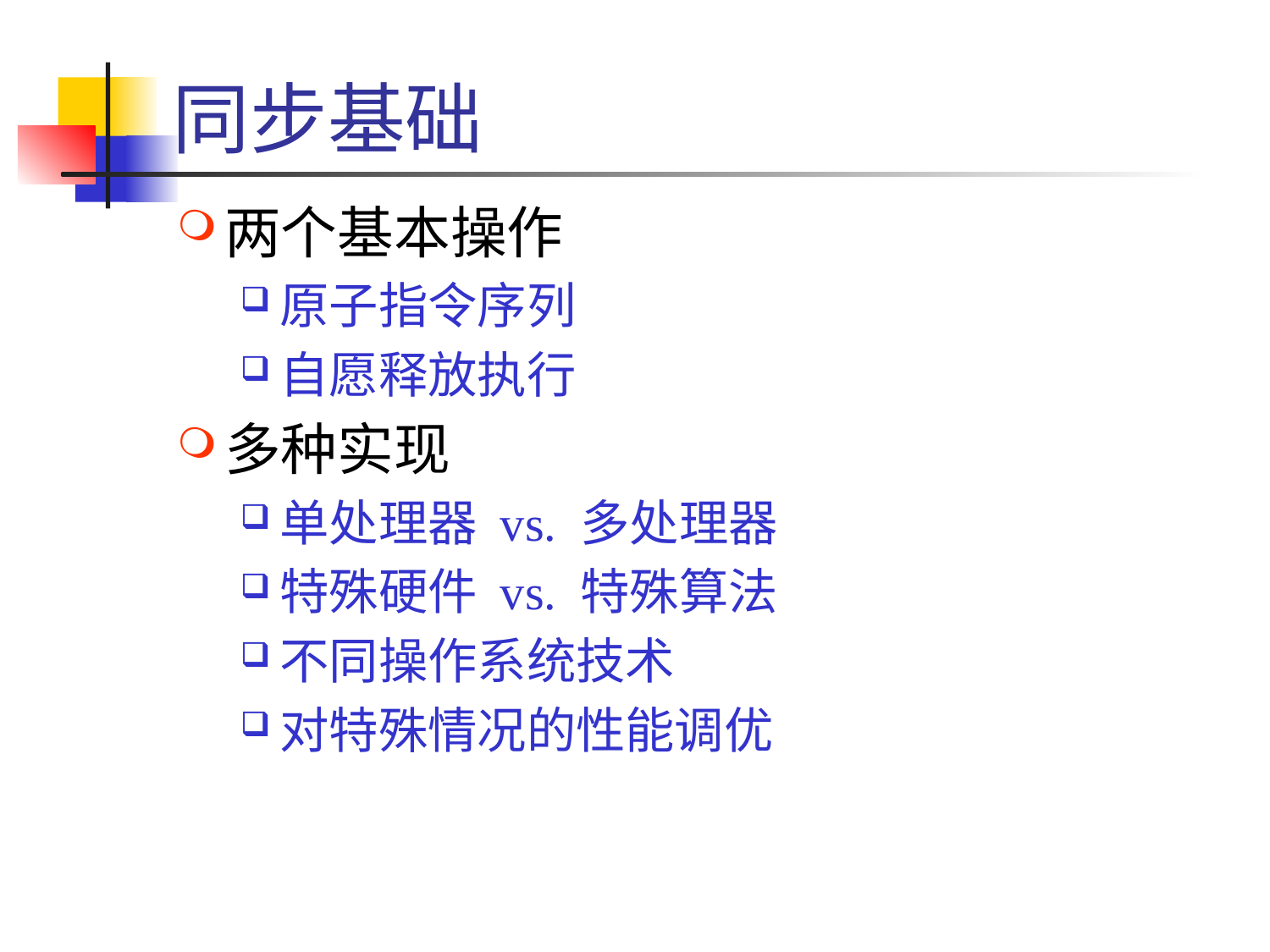

# 同步基础
两个基本操作
原子指令序列
自愿释放执行
多种实现
单处理器 vs. 多处理器
特殊硬件 vs. 特殊算法
不同操作系统技术
对特殊情况的性能调优